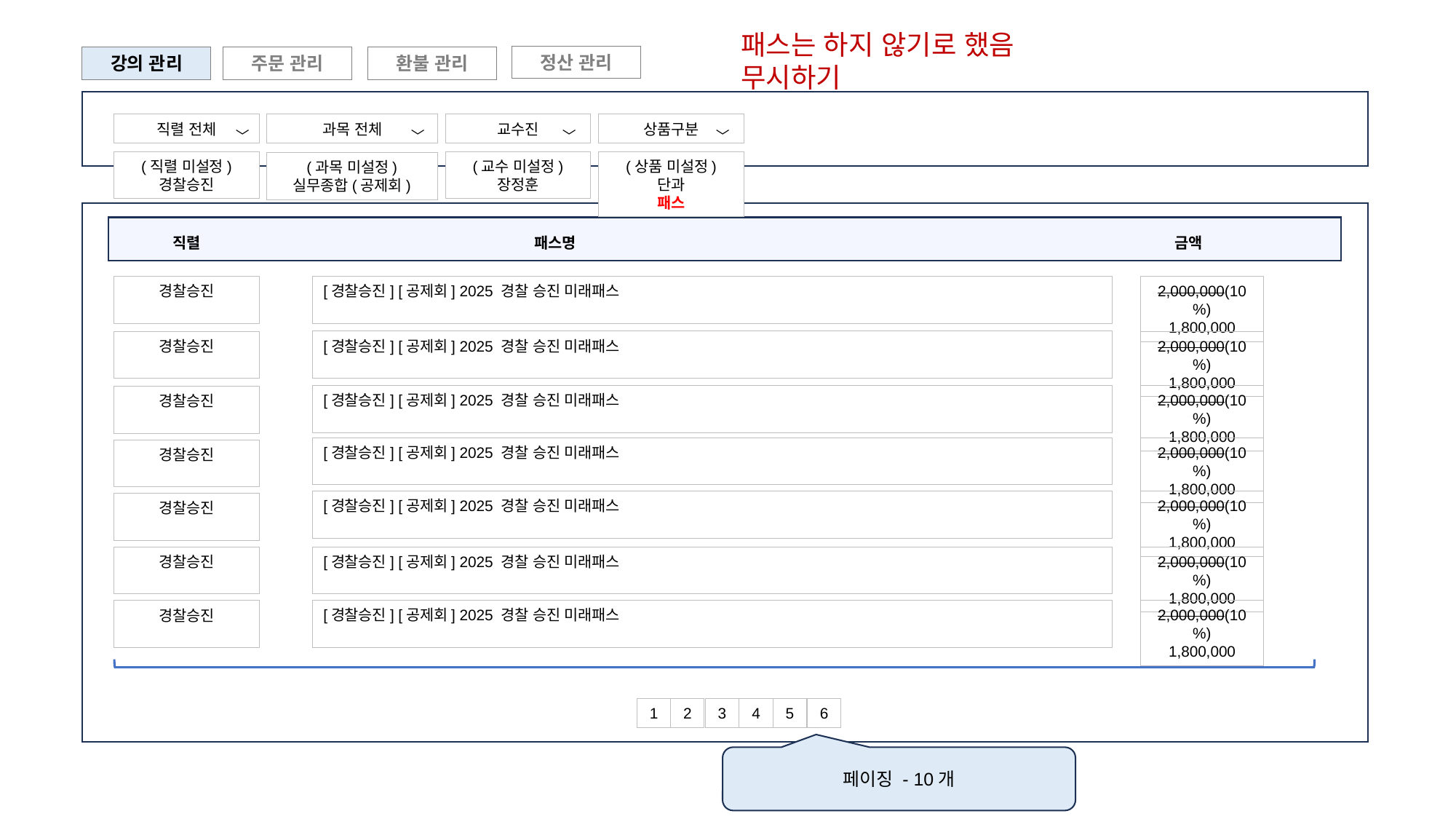

패스는 하지 않기로 했음
무시하기
정산 관리
강의 관리
주문 관리
환불 관리

직렬 전체
과목 전체
교수진
상품구분
〉
〉
〉
〉
(직렬 미설정)
경찰승진
(교수 미설정)
장정훈
(상품 미설정)
단과
패스
(과목 미설정)
실무종합(공제회)

직렬
패스명
금액
경찰승진

[경찰승진] [공제회] 2025 경찰 승진 미래패스

2,000,000(10%)
1,800,000
[경찰승진] [공제회] 2025 경찰 승진 미래패스

2,000,000(10%)
1,800,000
경찰승진

[경찰승진] [공제회] 2025 경찰 승진 미래패스

2,000,000(10%)
1,800,000
경찰승진

[경찰승진] [공제회] 2025 경찰 승진 미래패스

2,000,000(10%)
1,800,000
경찰승진

[경찰승진] [공제회] 2025 경찰 승진 미래패스

2,000,000(10%)
1,800,000
경찰승진

[경찰승진] [공제회] 2025 경찰 승진 미래패스

2,000,000(10%)
1,800,000
경찰승진

[경찰승진] [공제회] 2025 경찰 승진 미래패스

2,000,000(10%)
1,800,000
경찰승진

1
2
3
4
5
6
페이징 - 10개